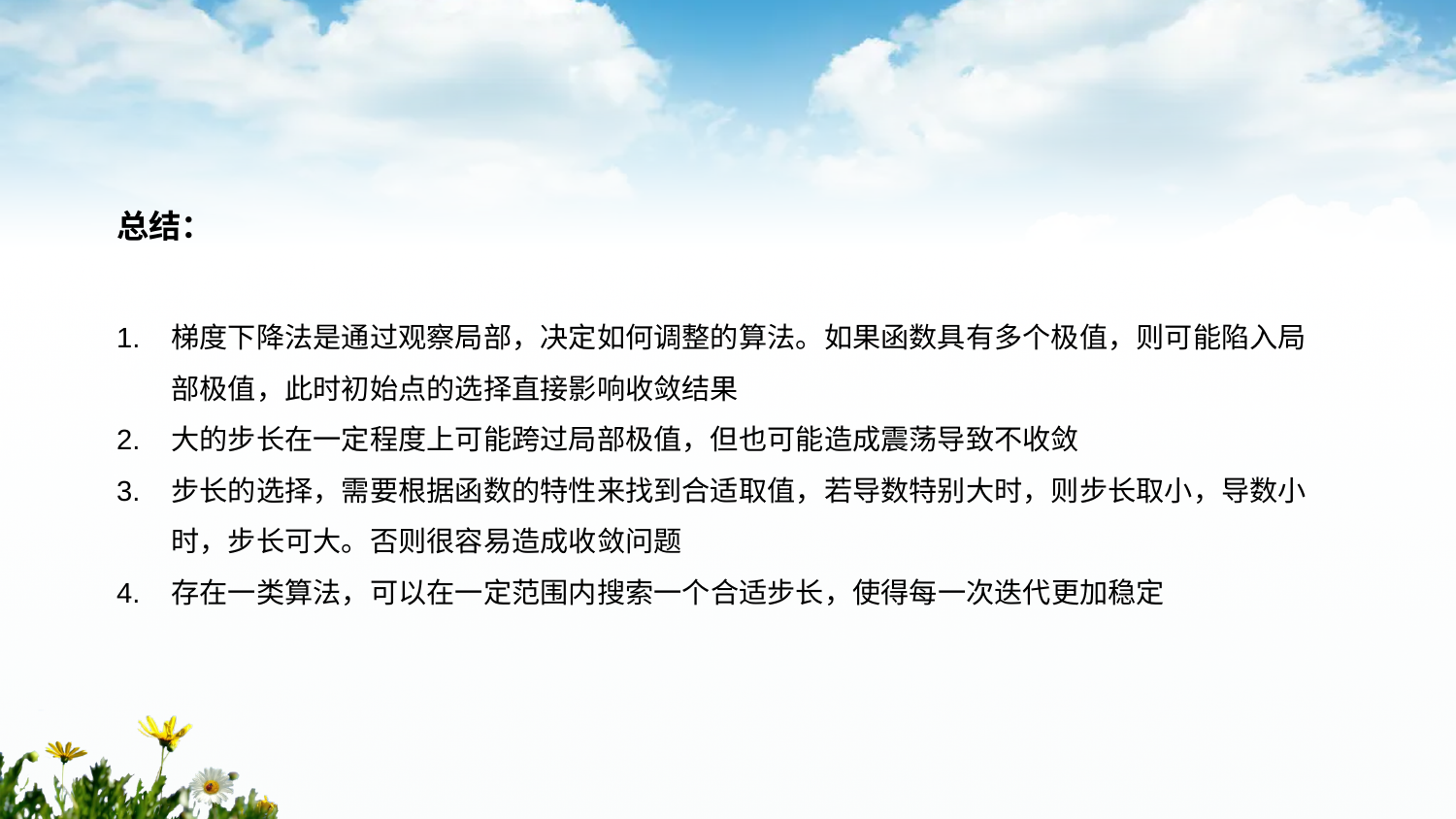

总结：

梯度下降法是通过观察局部，决定如何调整的算法。如果函数具有多个极值，则可能陷入局部极值，此时初始点的选择直接影响收敛结果
大的步长在一定程度上可能跨过局部极值，但也可能造成震荡导致不收敛
步长的选择，需要根据函数的特性来找到合适取值，若导数特别大时，则步长取小，导数小时，步长可大。否则很容易造成收敛问题
存在一类算法，可以在一定范围内搜索一个合适步长，使得每一次迭代更加稳定